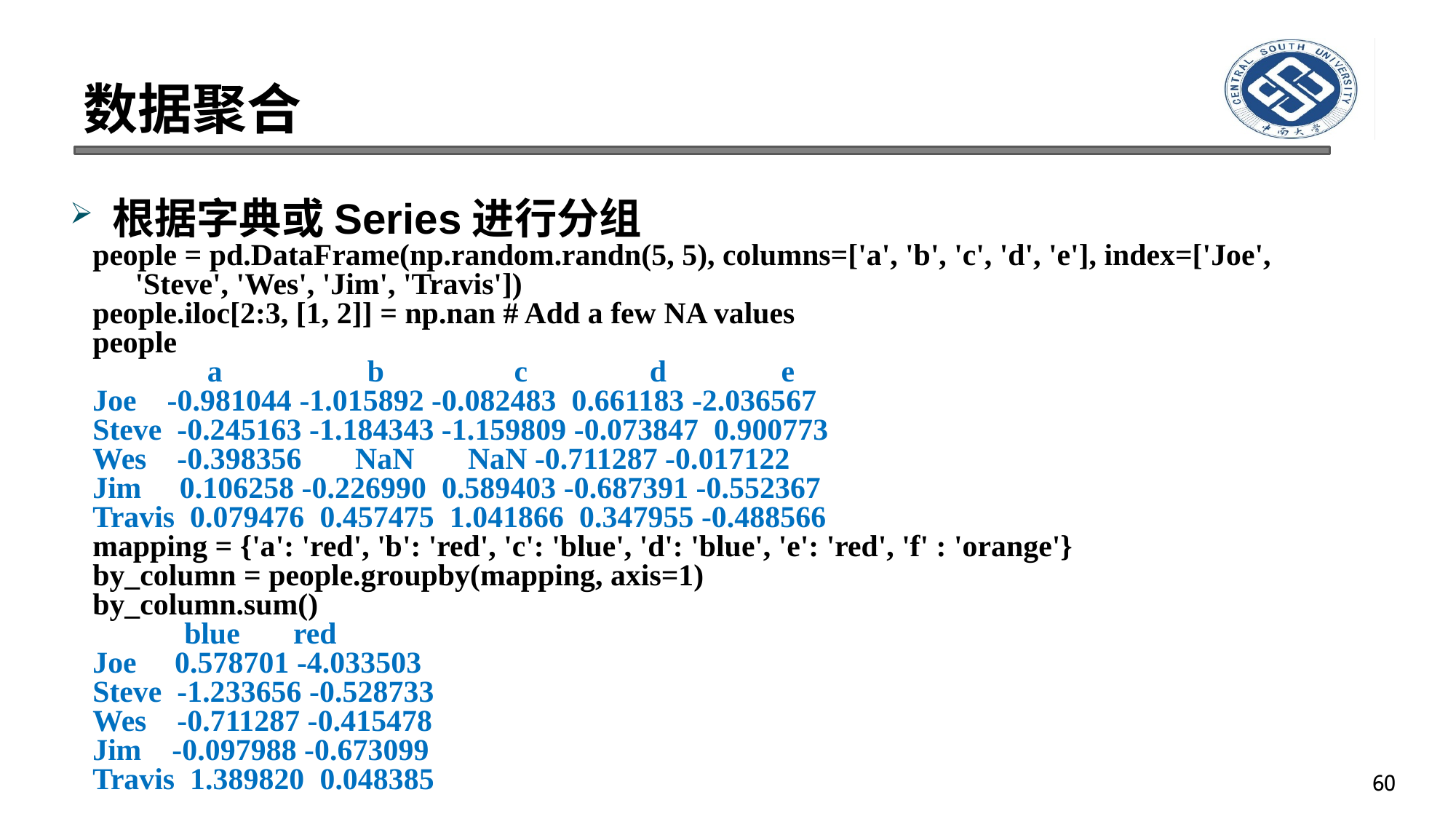

# 数据聚合
根据字典或Series进行分组
people = pd.DataFrame(np.random.randn(5, 5), columns=['a', 'b', 'c', 'd', 'e'], index=['Joe', 'Steve', 'Wes', 'Jim', 'Travis'])
people.iloc[2:3, [1, 2]] = np.nan # Add a few NA values
people
               a                   b                 c                d               e
Joe    -0.981044 -1.015892 -0.082483  0.661183 -2.036567
Steve  -0.245163 -1.184343 -1.159809 -0.073847  0.900773
Wes    -0.398356       NaN       NaN -0.711287 -0.017122
Jim     0.106258 -0.226990  0.589403 -0.687391 -0.552367
Travis  0.079476  0.457475  1.041866  0.347955 -0.488566
mapping = {'a': 'red', 'b': 'red', 'c': 'blue', 'd': 'blue', 'e': 'red', 'f' : 'orange'}
by_column = people.groupby(mapping, axis=1)
by_column.sum()
            blue       red
Joe     0.578701 -4.033503
Steve  -1.233656 -0.528733
Wes    -0.711287 -0.415478
Jim    -0.097988 -0.673099
Travis  1.389820  0.048385

60